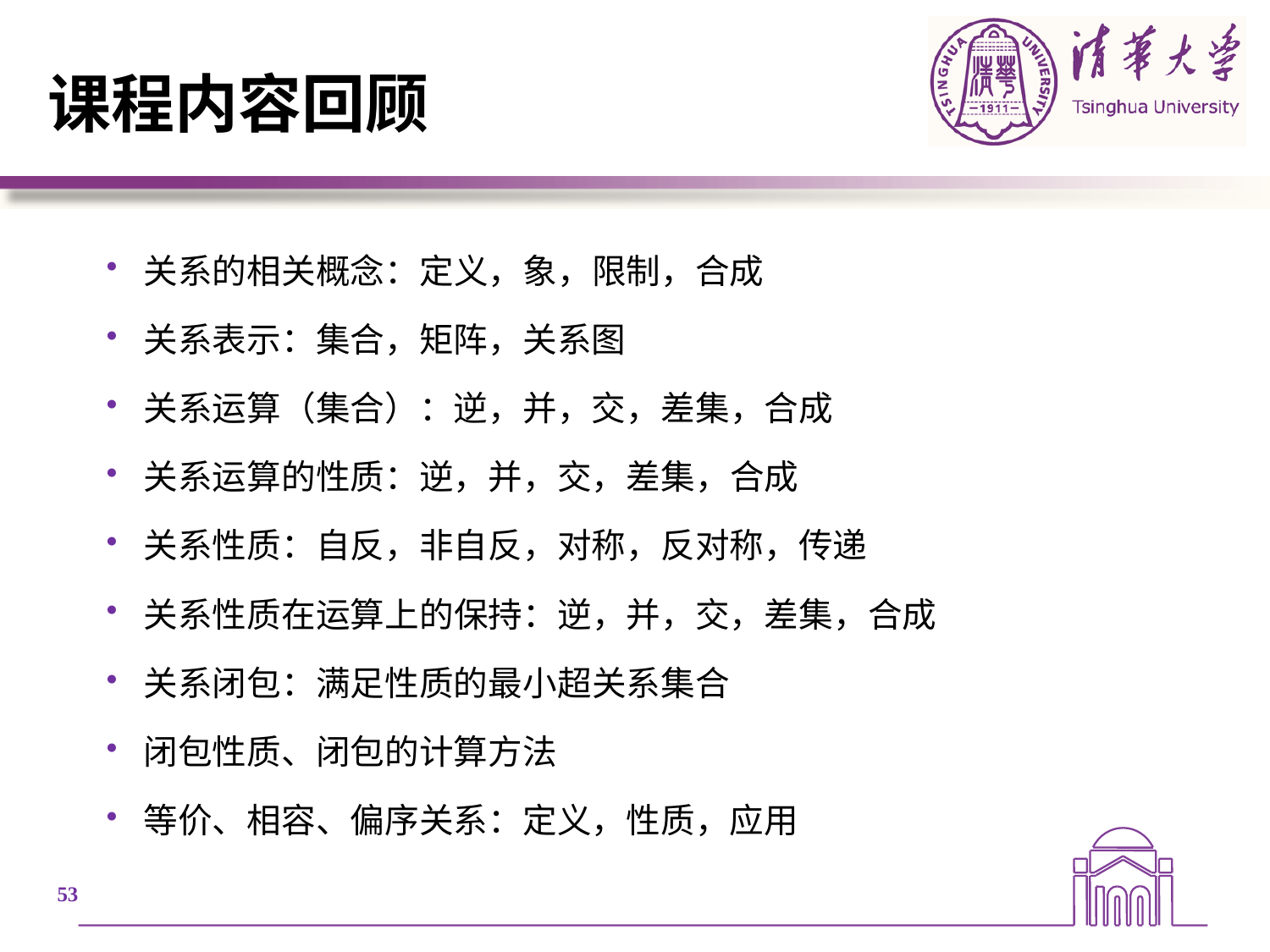

# 课程内容回顾
关系的相关概念：定义，象，限制，合成
关系表示：集合，矩阵，关系图
关系运算（集合）：逆，并，交，差集，合成
关系运算的性质：逆，并，交，差集，合成
关系性质：自反，非自反，对称，反对称，传递
关系性质在运算上的保持：逆，并，交，差集，合成
关系闭包：满足性质的最小超关系集合
闭包性质、闭包的计算方法
等价、相容、偏序关系：定义，性质，应用